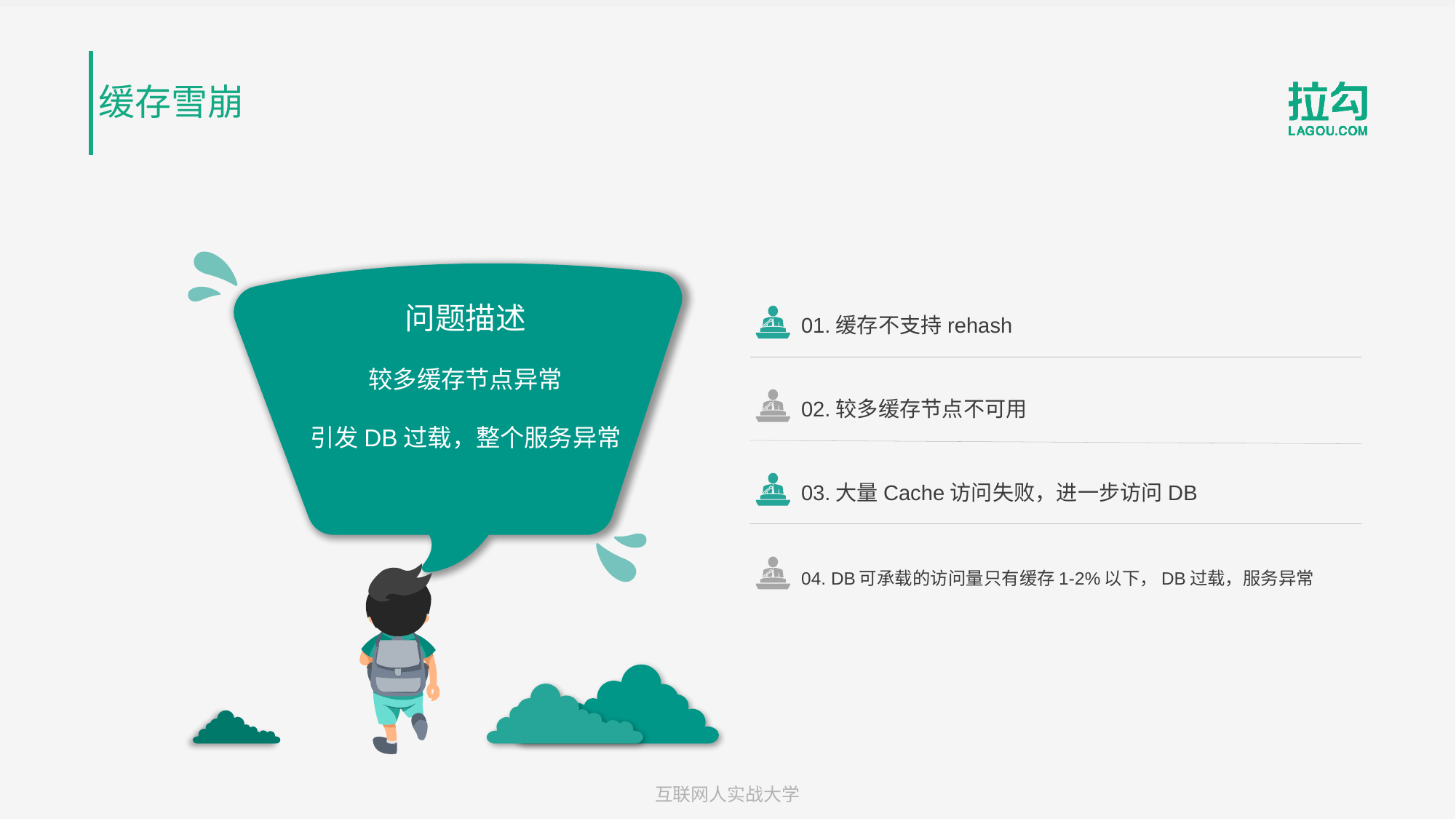

缓存雪崩

问题描述
较多缓存节点异常
引发DB过载，整个服务异常

01.缓存不支持rehash

02.较多缓存节点不可用

03.大量Cache访问失败，进一步访问DB

04. DB可承载的访问量只有缓存1-2%以下，DB过载，服务异常